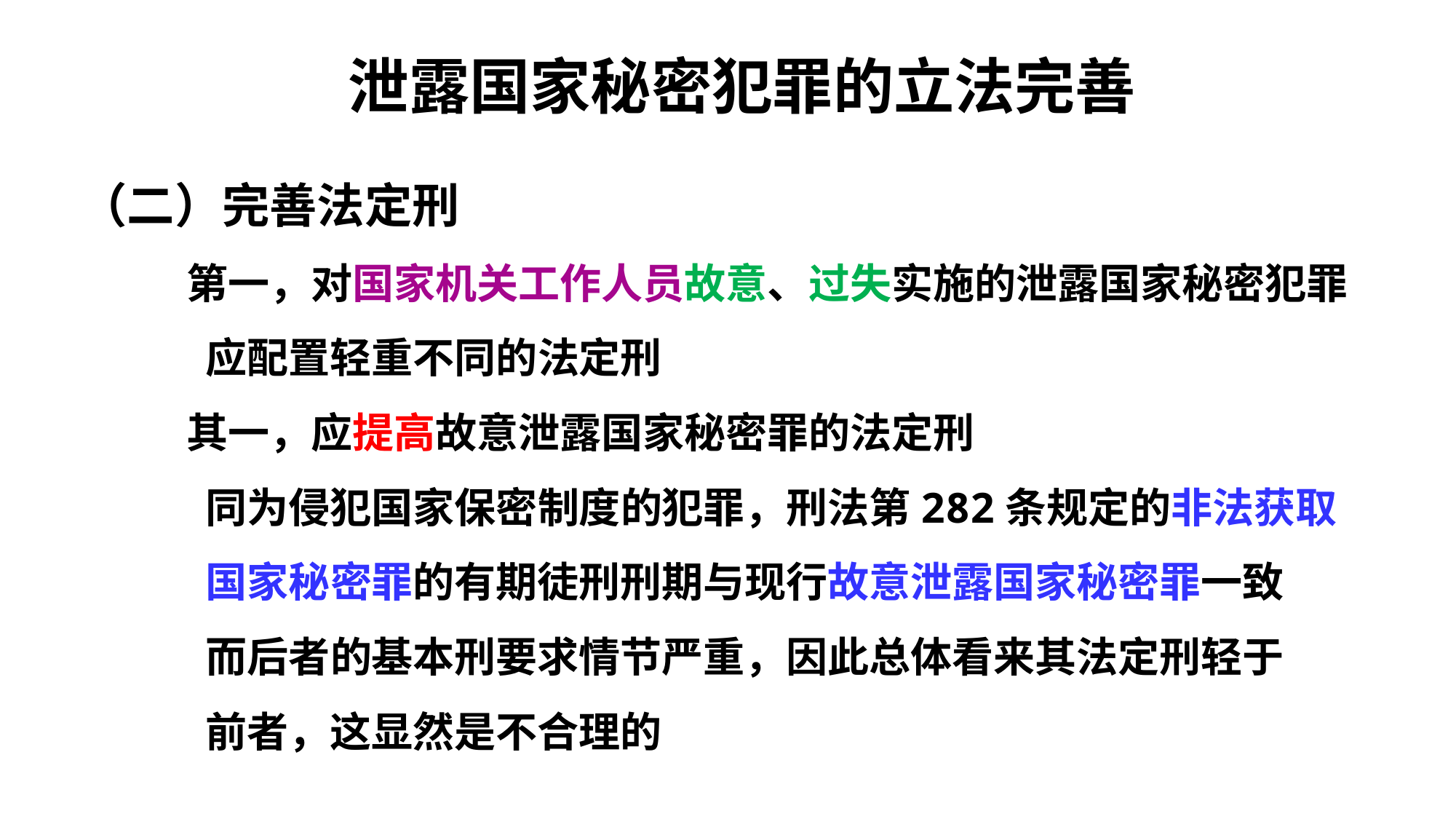

# 泄露国家秘密犯罪的立法完善
（二）完善法定刑
	第一，对国家机关工作人员故意、过失实施的泄露国家秘密犯罪
		 应配置轻重不同的法定刑
	其一，应提高故意泄露国家秘密罪的法定刑
		 同为侵犯国家保密制度的犯罪，刑法第282条规定的非法获取
		 国家秘密罪的有期徒刑刑期与现行故意泄露国家秘密罪一致
		 而后者的基本刑要求情节严重，因此总体看来其法定刑轻于
		 前者，这显然是不合理的